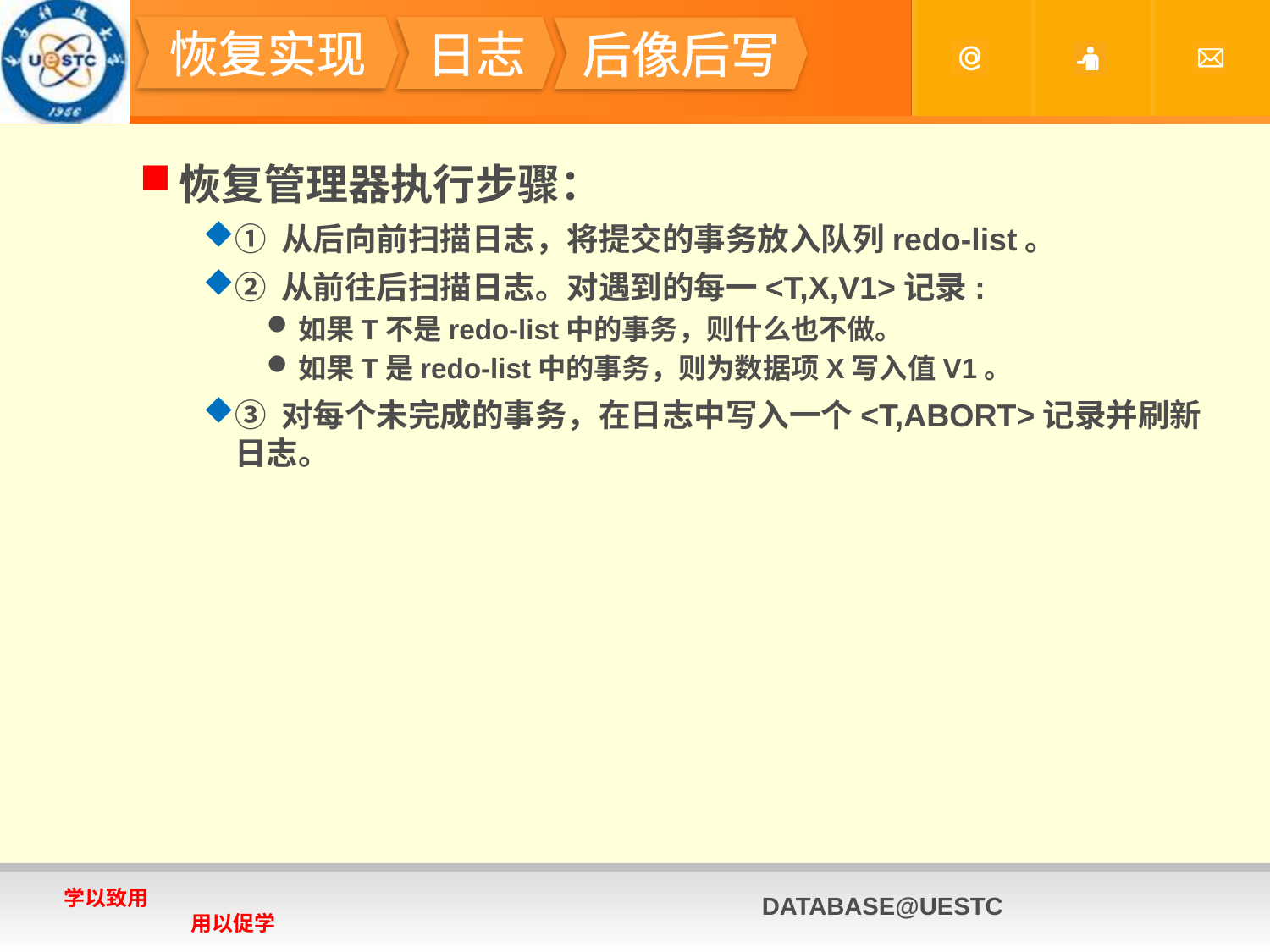

#
恢复实现
日志
后像后写
恢复管理器执行步骤：
① 从后向前扫描日志，将提交的事务放入队列redo-list。
② 从前往后扫描日志。对遇到的每一<T,X,V1>记录:
如果T不是redo-list中的事务，则什么也不做。
如果T是redo-list中的事务，则为数据项X写入值V1。
③ 对每个未完成的事务，在日志中写入一个<T,ABORT>记录并刷新日志。